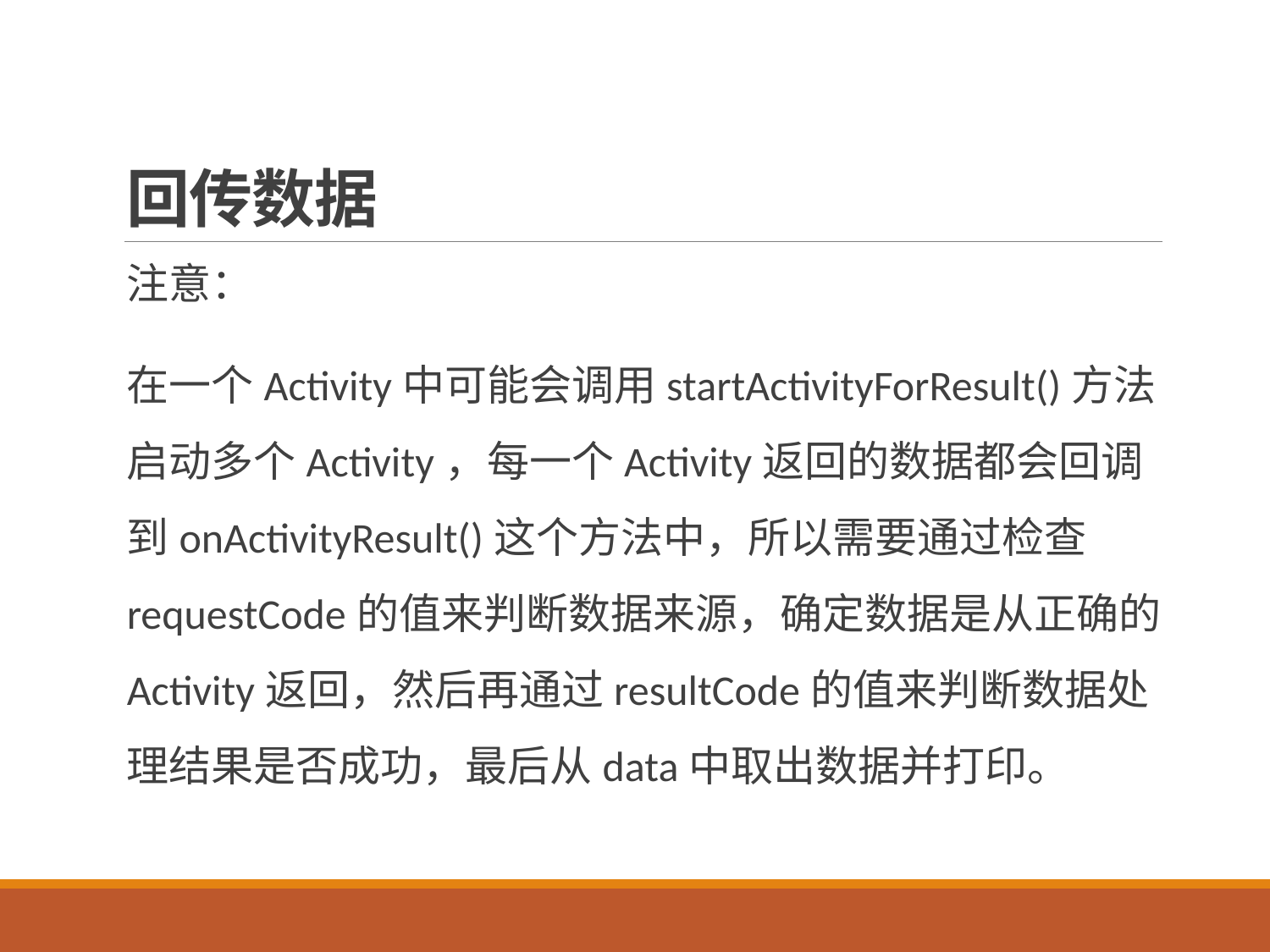

# 回传数据
注意：
在一个Activity中可能会调用startActivityForResult()方法启动多个Activity，每一个Activity返回的数据都会回调到onActivityResult()这个方法中，所以需要通过检查requestCode的值来判断数据来源，确定数据是从正确的Activity返回，然后再通过resultCode的值来判断数据处理结果是否成功，最后从data中取出数据并打印。